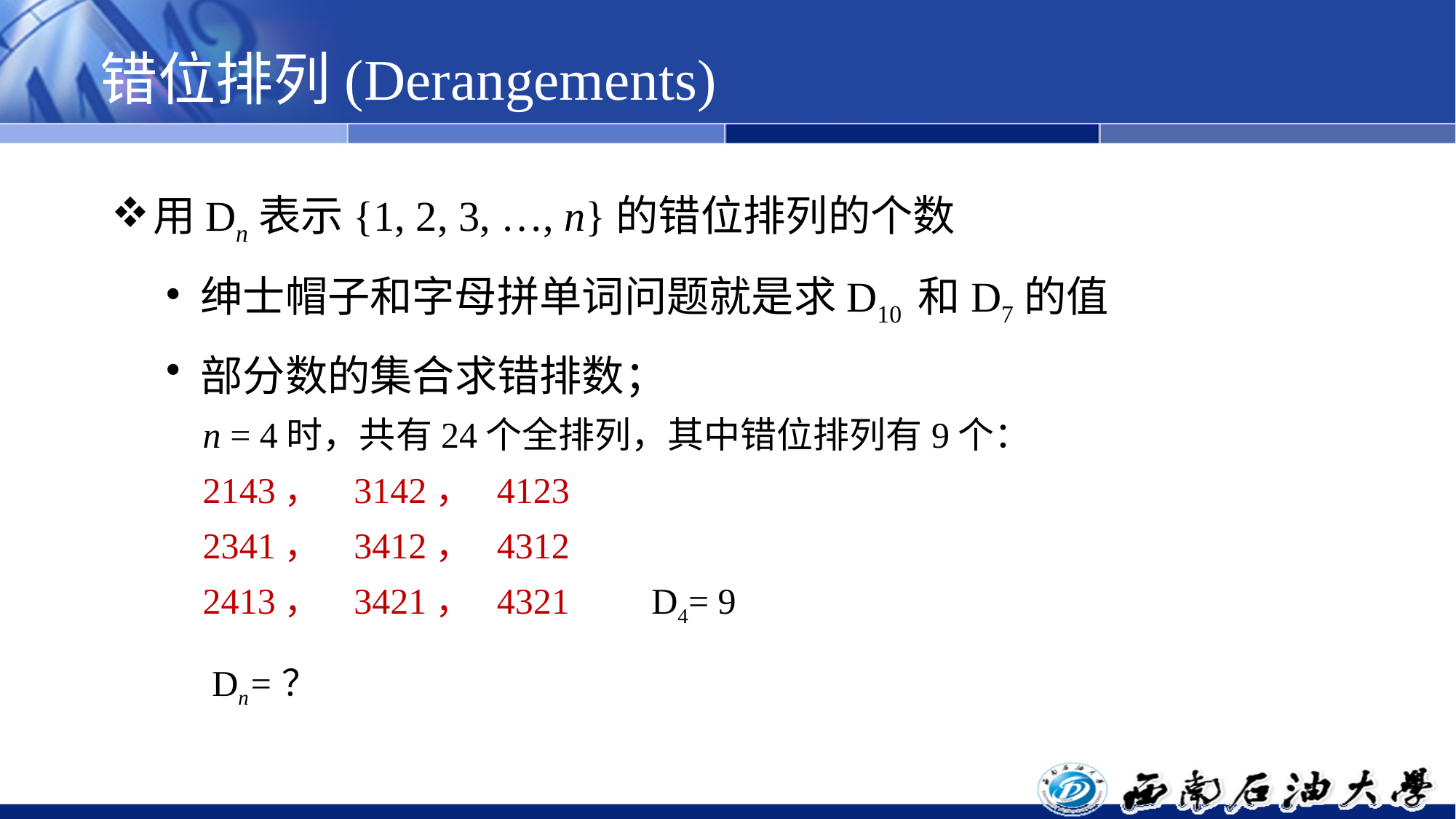

# 错位排列(Derangements)
用Dn表示{1, 2, 3, …, n}的错位排列的个数
绅士帽子和字母拼单词问题就是求D10 和D7的值
部分数的集合求错排数；
          n = 4时，共有24个全排列，其中错位排列有9个：
          2143，   3142，  4123
          2341，   3412，  4312
          2413，   3421，  4321         D4= 9
     Dn=？